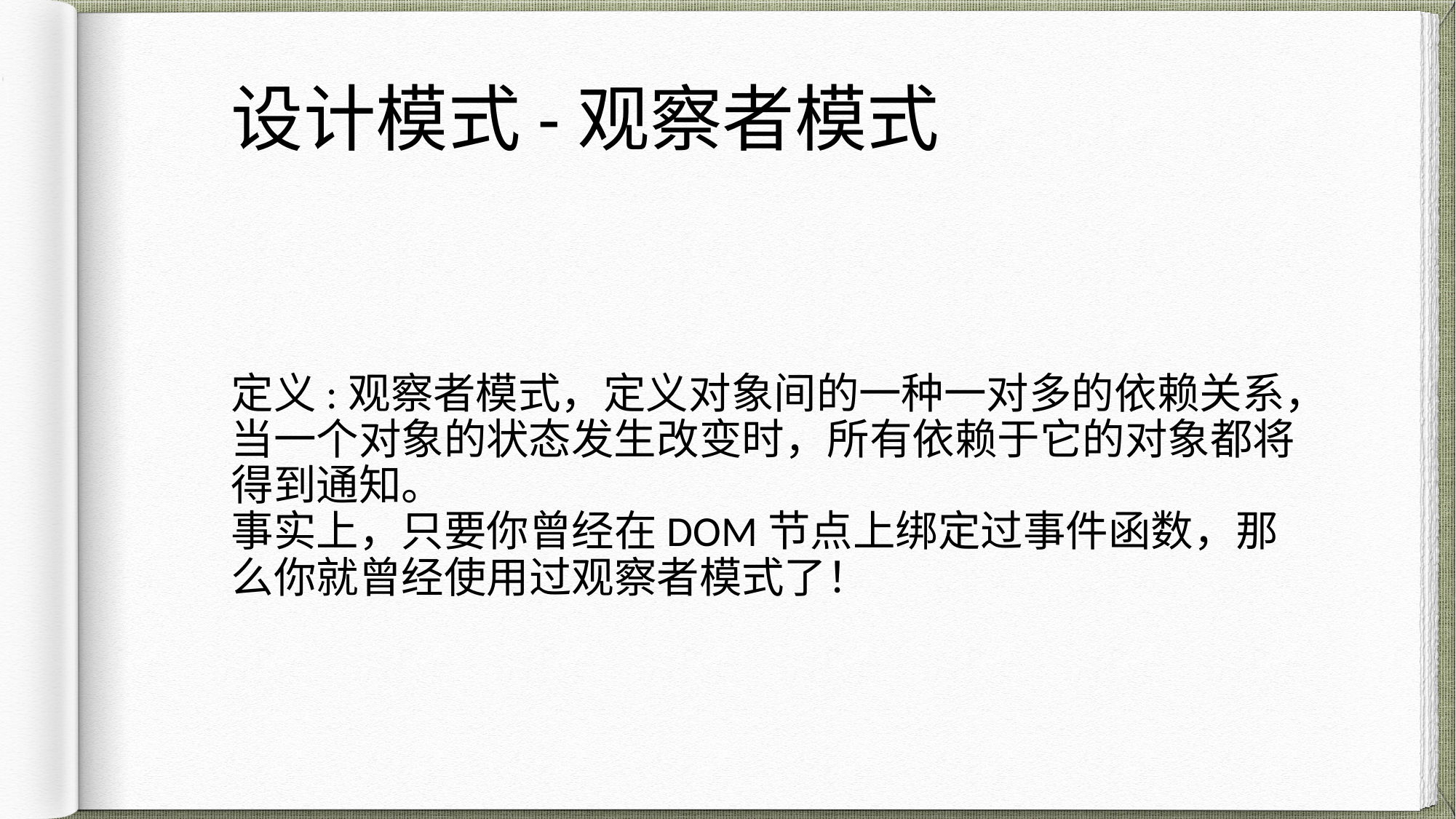

# 设计模式-观察者模式
定义:观察者模式，定义对象间的一种一对多的依赖关系，当一个对象的状态发生改变时，所有依赖于它的对象都将得到通知。
事实上，只要你曾经在DOM节点上绑定过事件函数，那么你就曾经使用过观察者模式了！